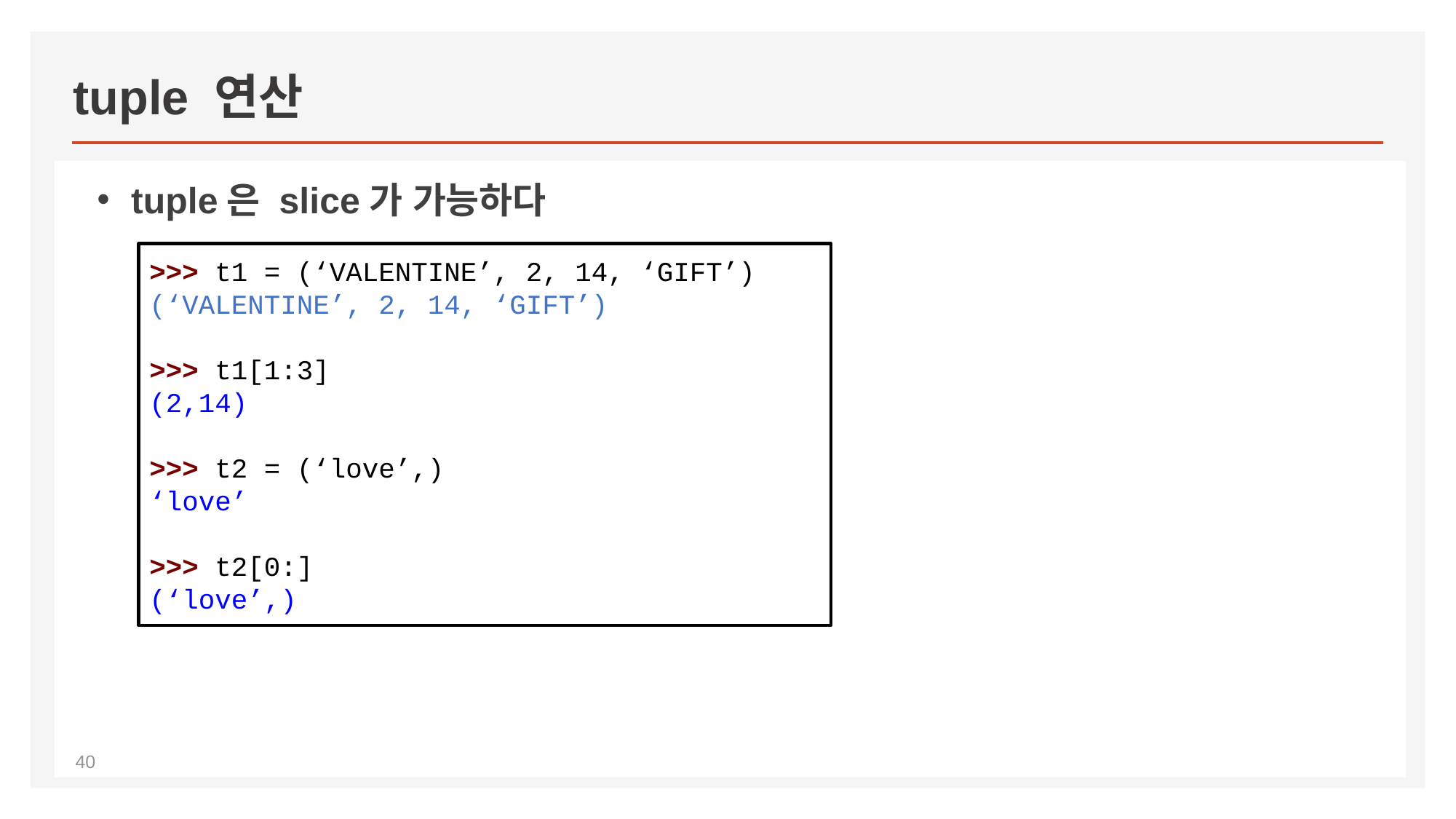

# tuple 연산
tuple은 slice가 가능하다

>>> t1 = (‘VALENTINE’, 2, 14, ‘GIFT’)
(‘VALENTINE’, 2, 14, ‘GIFT’)

>>> t1[1:3]
(2,14)

>>> t2 = (‘love’,)
‘love’

>>> t2[0:]
(‘love’,)
40